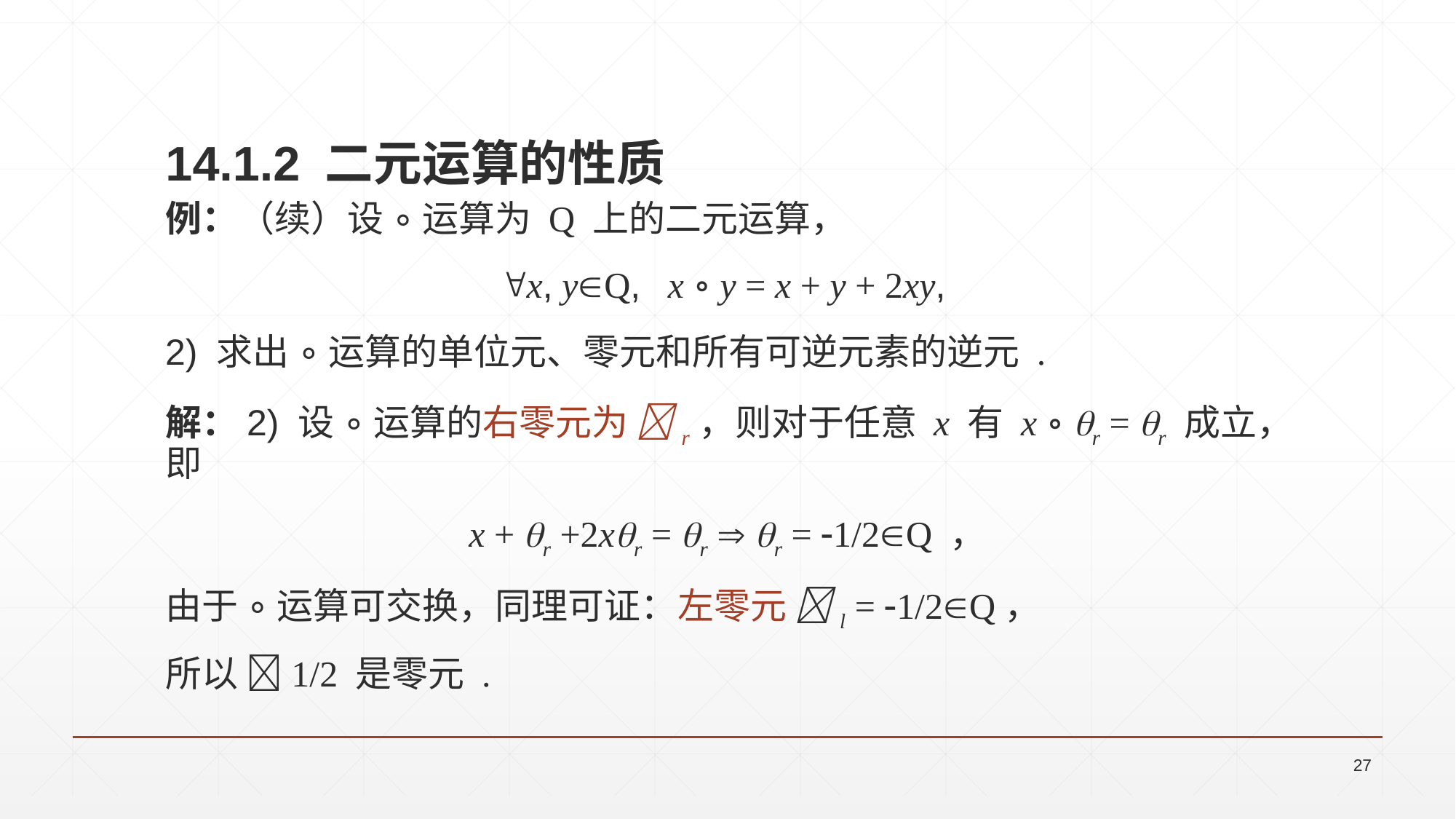

14.1.2 二元运算的性质
例：（续）设 ∘ 运算为 Q 上的二元运算，
∀x, y∈Q,   x ∘ y = x + y + 2xy,
2) 求出 ∘ 运算的单位元、零元和所有可逆元素的逆元 .
解：2) 设 ∘ 运算的右零元为 θr，则对于任意 x 有 x ∘ θr = θr 成立，即
x + θr +2xθr = θr ⇒ θr = −1/2∈Q ，
由于 ∘ 运算可交换，同理可证：左零元 θl = −1/2∈Q，
所以 −1/2 是零元 .

27